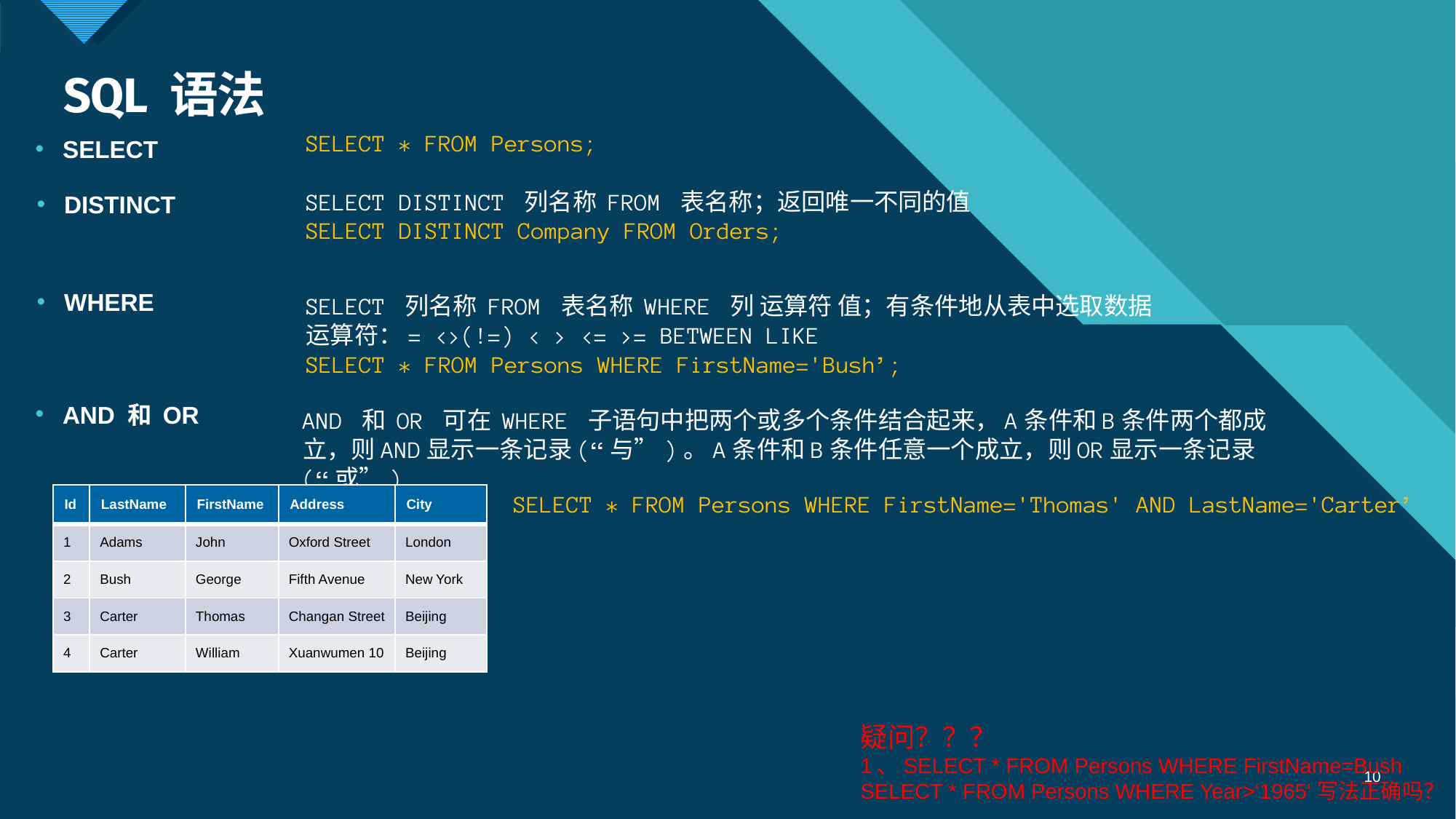

# SQL 语法
SELECT * FROM Persons;
SELECT

SELECT DISTINCT 列名称 FROM 表名称；返回唯一不同的值
SELECT DISTINCT Company FROM Orders;
DISTINCT
WHERE
SELECT 列名称 FROM 表名称 WHERE 列 运算符 值；有条件地从表中选取数据
运算符：= <>(!=) < > <= >= BETWEEN LIKE
SELECT * FROM Persons WHERE FirstName='Bush’;
AND 和 OR
AND 和 OR 可在 WHERE 子语句中把两个或多个条件结合起来，A条件和B条件两个都成立，则AND显示一条记录(“与”)。A条件和B条件任意一个成立，则OR显示一条记录(“或”)
SELECT * FROM Persons WHERE FirstName='Thomas' AND LastName='Carter’
| Id | LastName | FirstName | Address | City |
| --- | --- | --- | --- | --- |
| 1 | Adams | John | Oxford Street | London |
| 2 | Bush | George | Fifth Avenue | New York |
| 3 | Carter | Thomas | Changan Street | Beijing |
| 4 | Carter | William | Xuanwumen 10 | Beijing |
疑问？？？
1、SELECT * FROM Persons WHERE FirstName=Bush
SELECT * FROM Persons WHERE Year>‘1965‘写法正确吗？
10